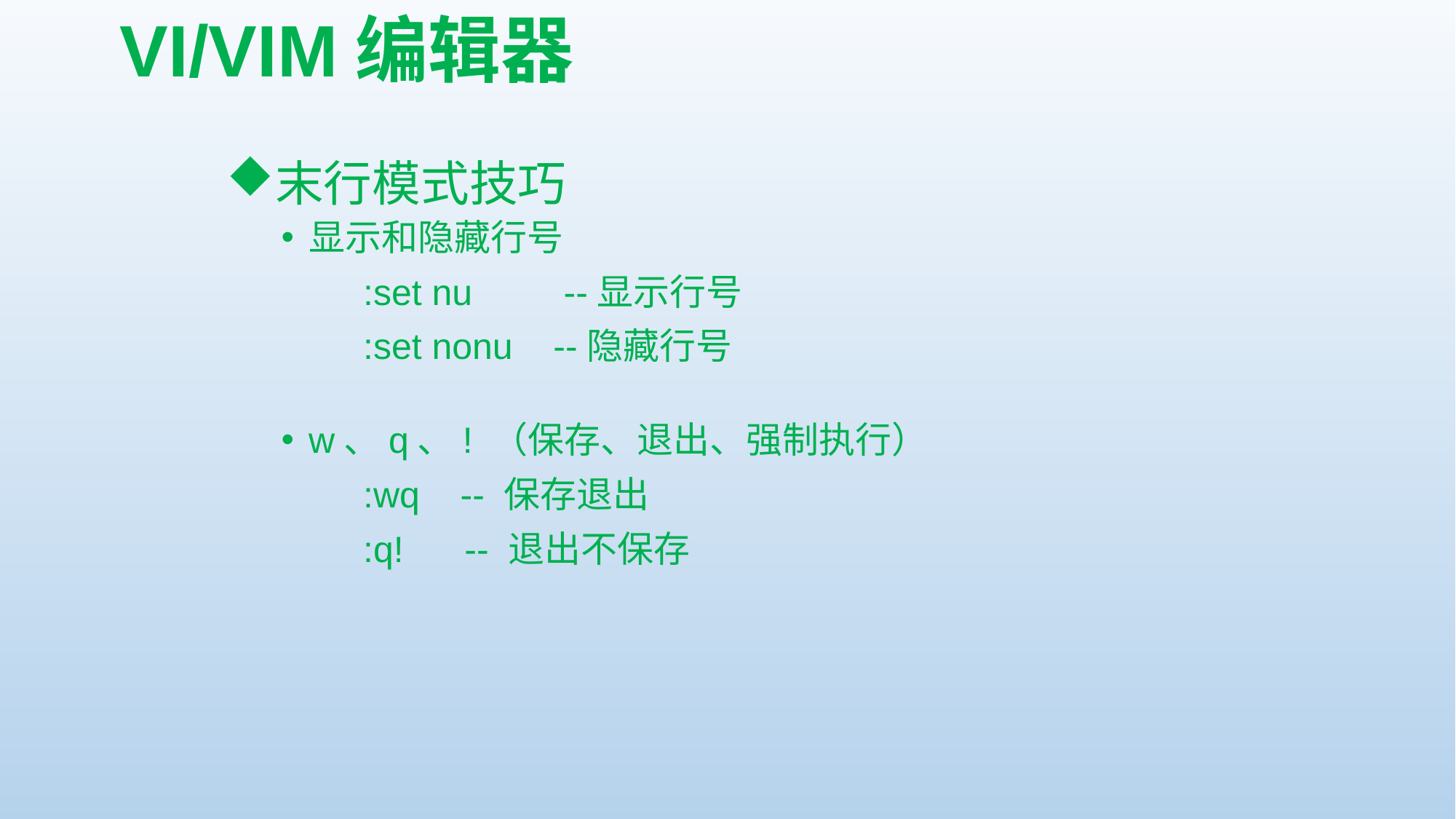

# VI/VIM编辑器
末行模式技巧
显示和隐藏行号
		:set nu         --显示行号
    	:set nonu    --隐藏行号

w、q、! （保存、退出、强制执行）
		:wq    -- 保存退出
		:q!      -- 退出不保存